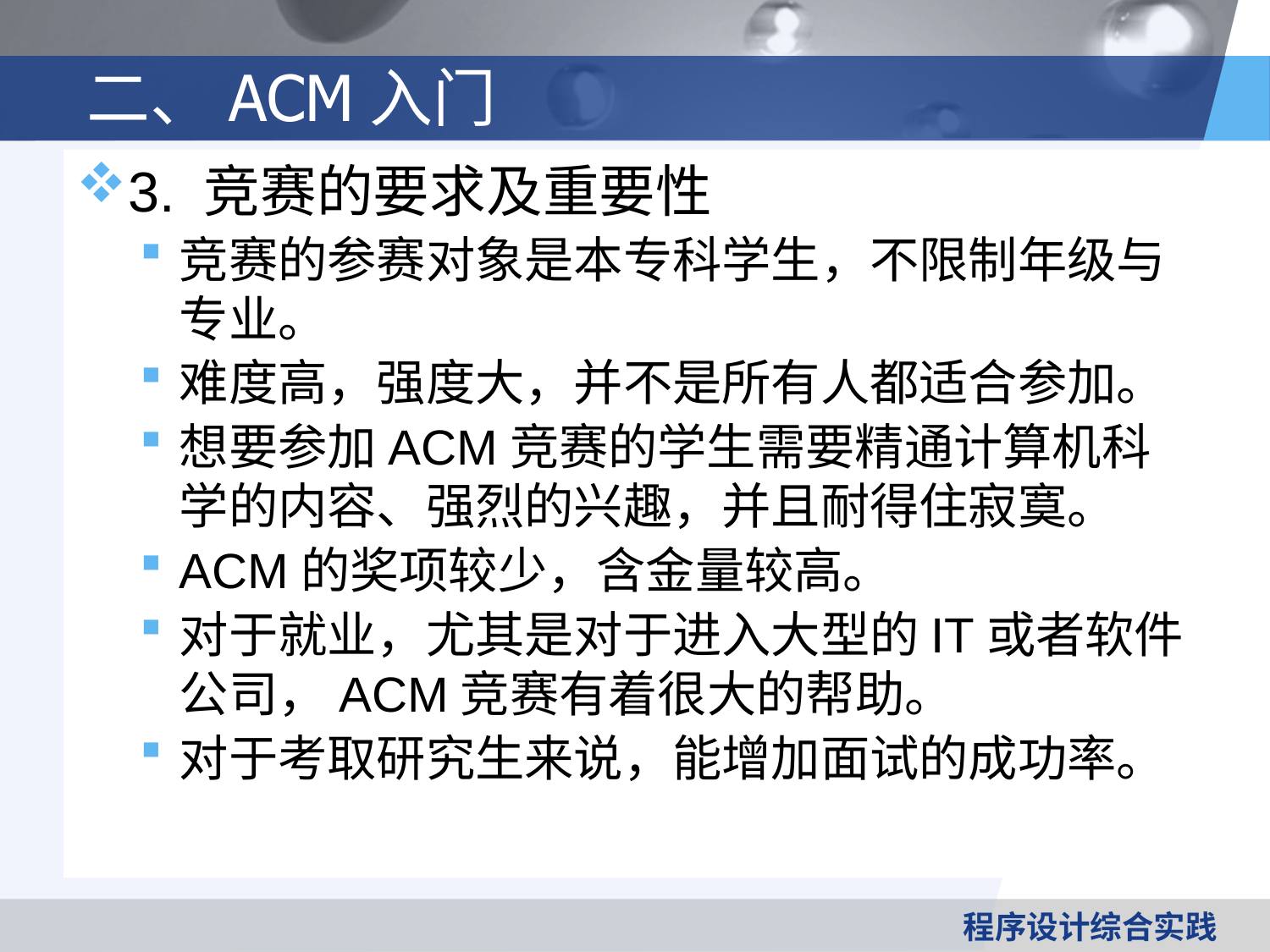

# 二、ACM入门
3. 竞赛的要求及重要性
竞赛的参赛对象是本专科学生，不限制年级与专业。
难度高，强度大，并不是所有人都适合参加。
想要参加ACM竞赛的学生需要精通计算机科学的内容、强烈的兴趣，并且耐得住寂寞。
ACM的奖项较少，含金量较高。
对于就业，尤其是对于进入大型的IT或者软件公司，ACM竞赛有着很大的帮助。
对于考取研究生来说，能增加面试的成功率。